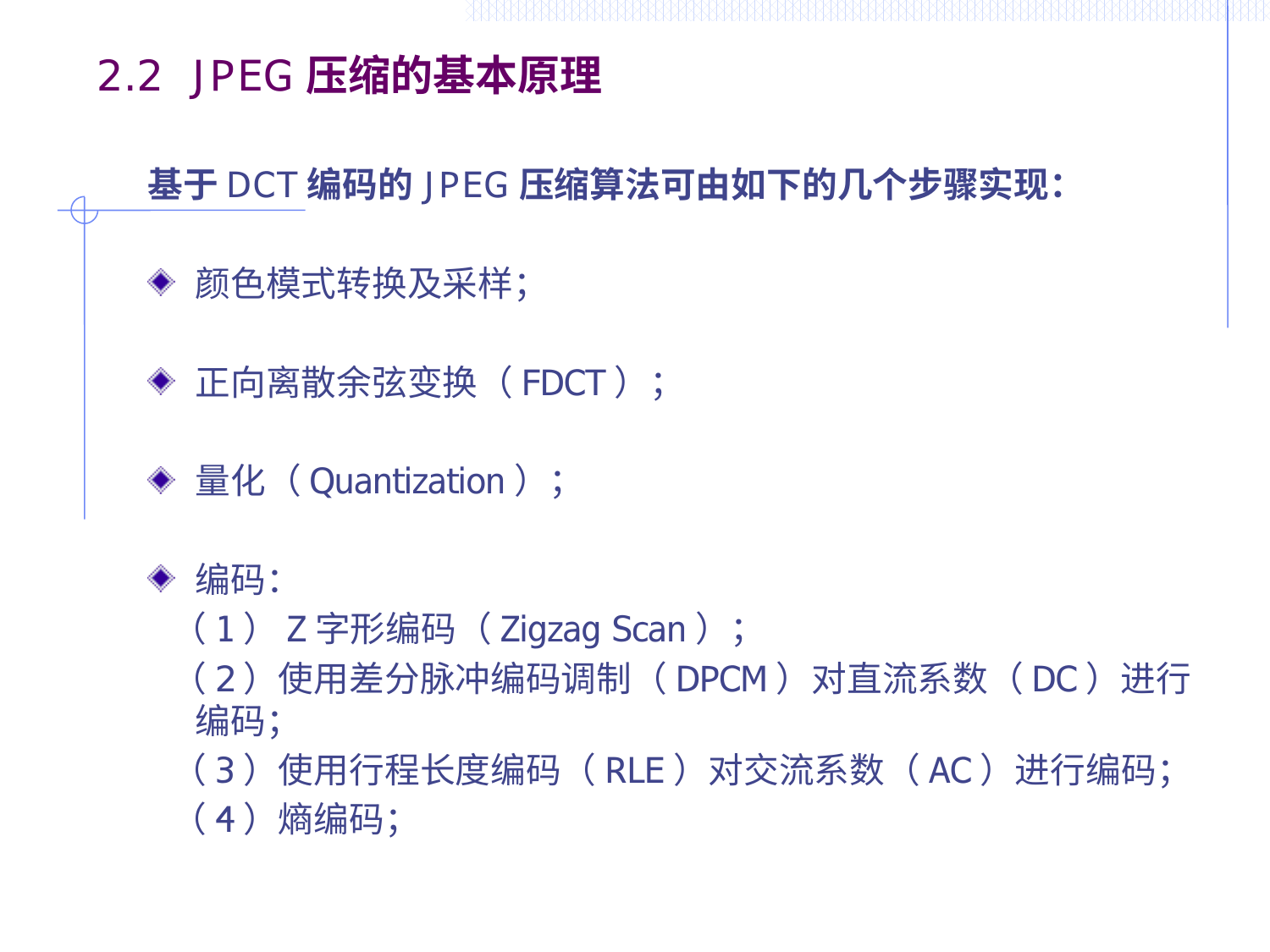

# 2.2  JPEG压缩的基本原理
基于DCT编码的JPEG压缩算法可由如下的几个步骤实现：

颜色模式转换及采样；

正向离散余弦变换（FDCT）；

量化（Quantization）；

编码：
  （1）Z字形编码（Zigzag Scan）；
  （2）使用差分脉冲编码调制（DPCM）对直流系数（DC）进行编码；
  （3）使用行程长度编码（RLE）对交流系数（AC）进行编码；
  （4）熵编码；